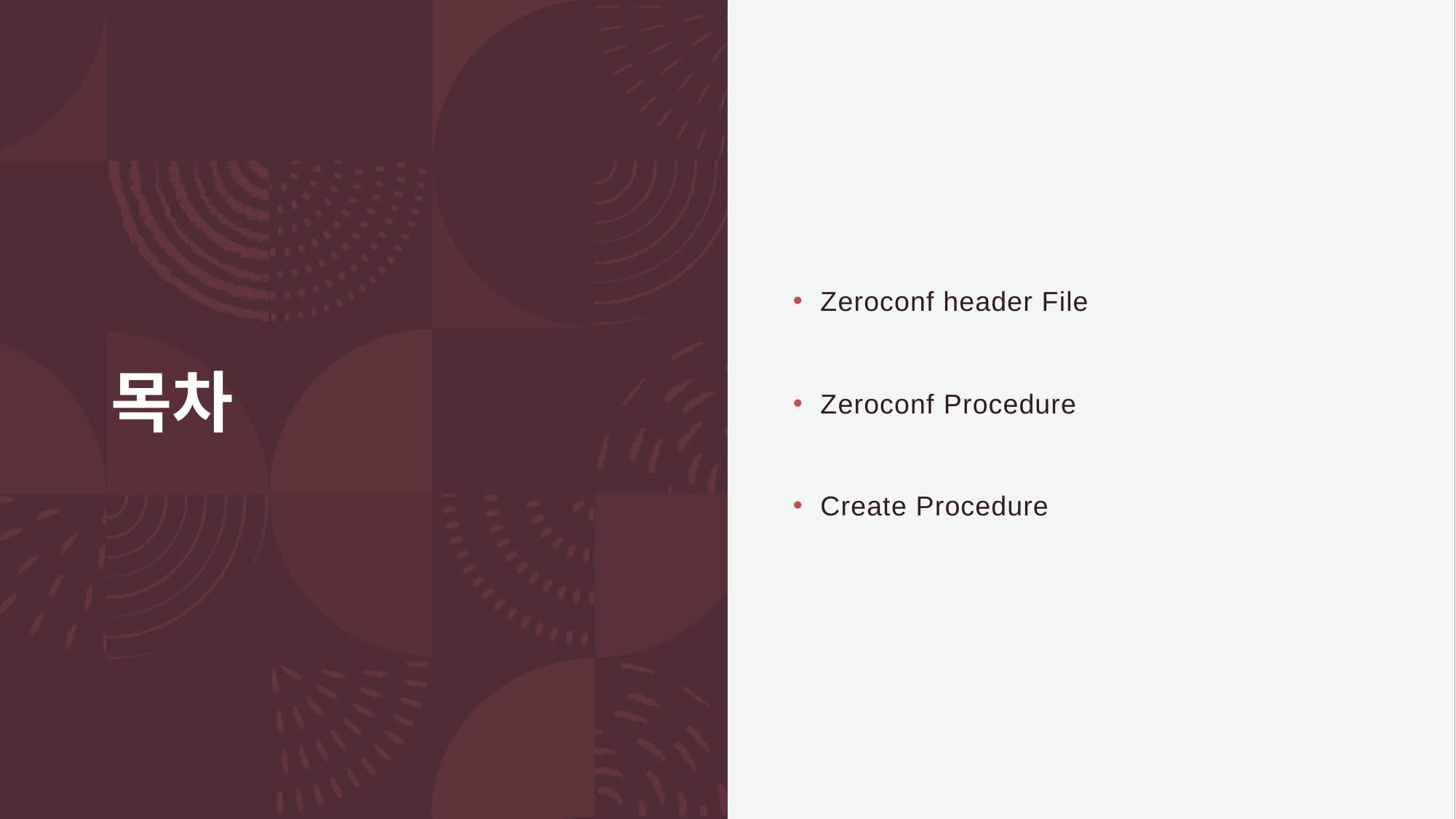

목차

Zeroconf header File

Zeroconf Procedure

Create Procedure